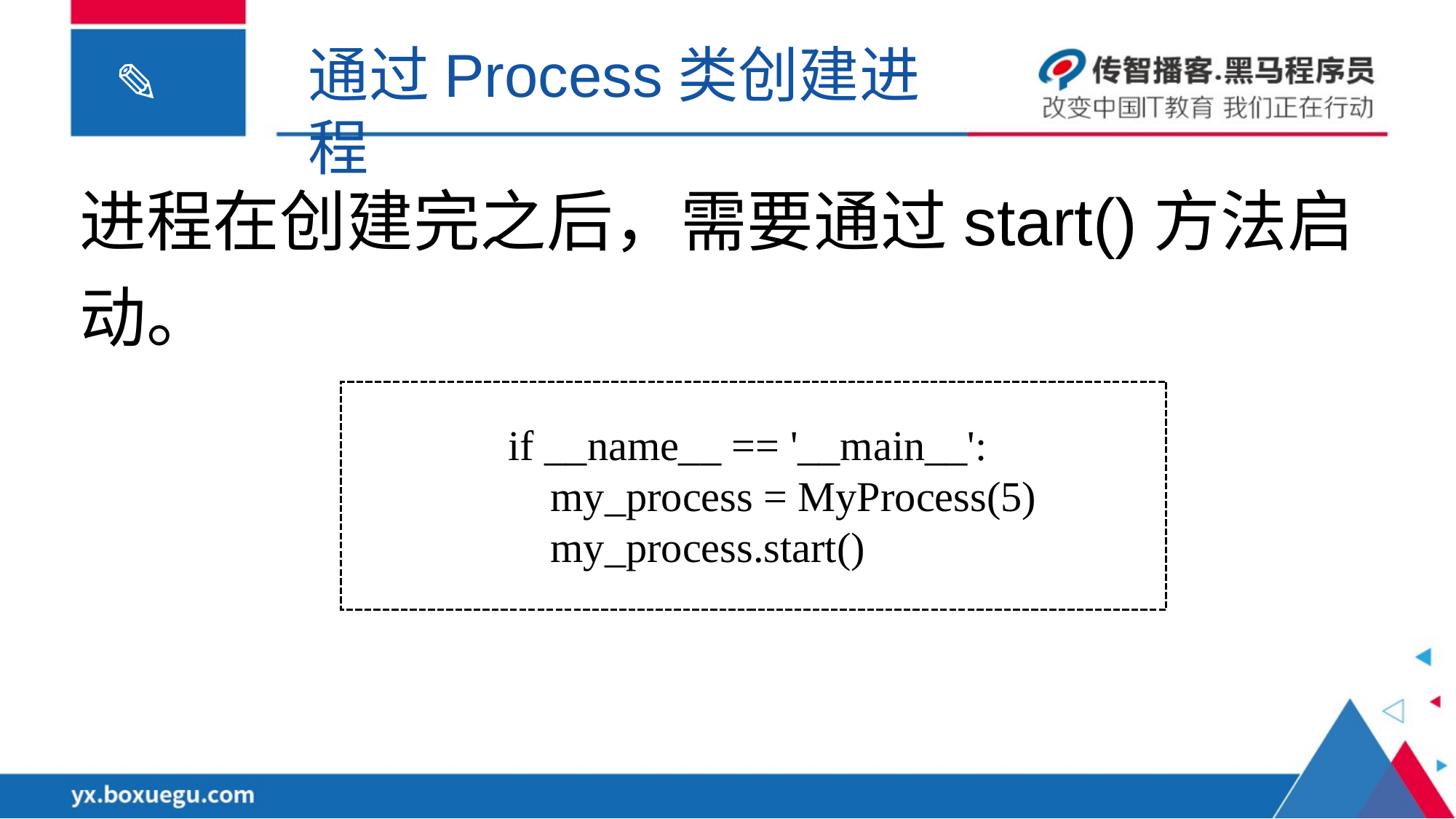

通过Process类创建进程
进程在创建完之后，需要通过start()方法启动。

if __name__ == '__main__':
    my_process = MyProcess(5)
    my_process.start()